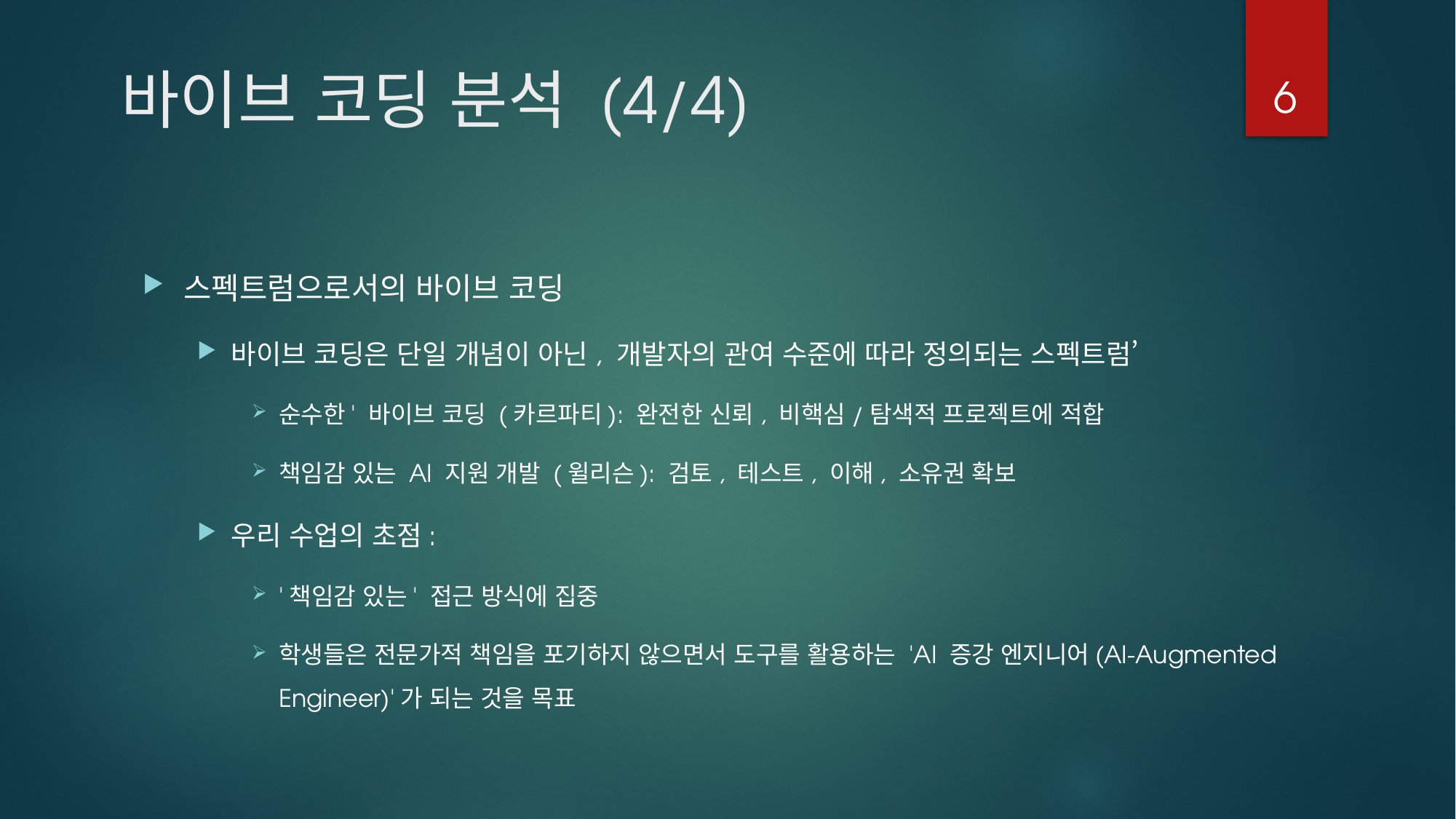

6
# 바이브 코딩 분석 (4/4)
스펙트럼으로서의 바이브 코딩
바이브 코딩은 단일 개념이 아닌, 개발자의 관여 수준에 따라 정의되는 스펙트럼’
순수한' 바이브 코딩 (카르파티): 완전한 신뢰, 비핵심/탐색적 프로젝트에 적합
책임감 있는 AI 지원 개발 (윌리슨): 검토, 테스트, 이해, 소유권 확보
우리 수업의 초점:
'책임감 있는' 접근 방식에 집중
학생들은 전문가적 책임을 포기하지 않으면서 도구를 활용하는 'AI 증강 엔지니어(AI-Augmented Engineer)'가 되는 것을 목표